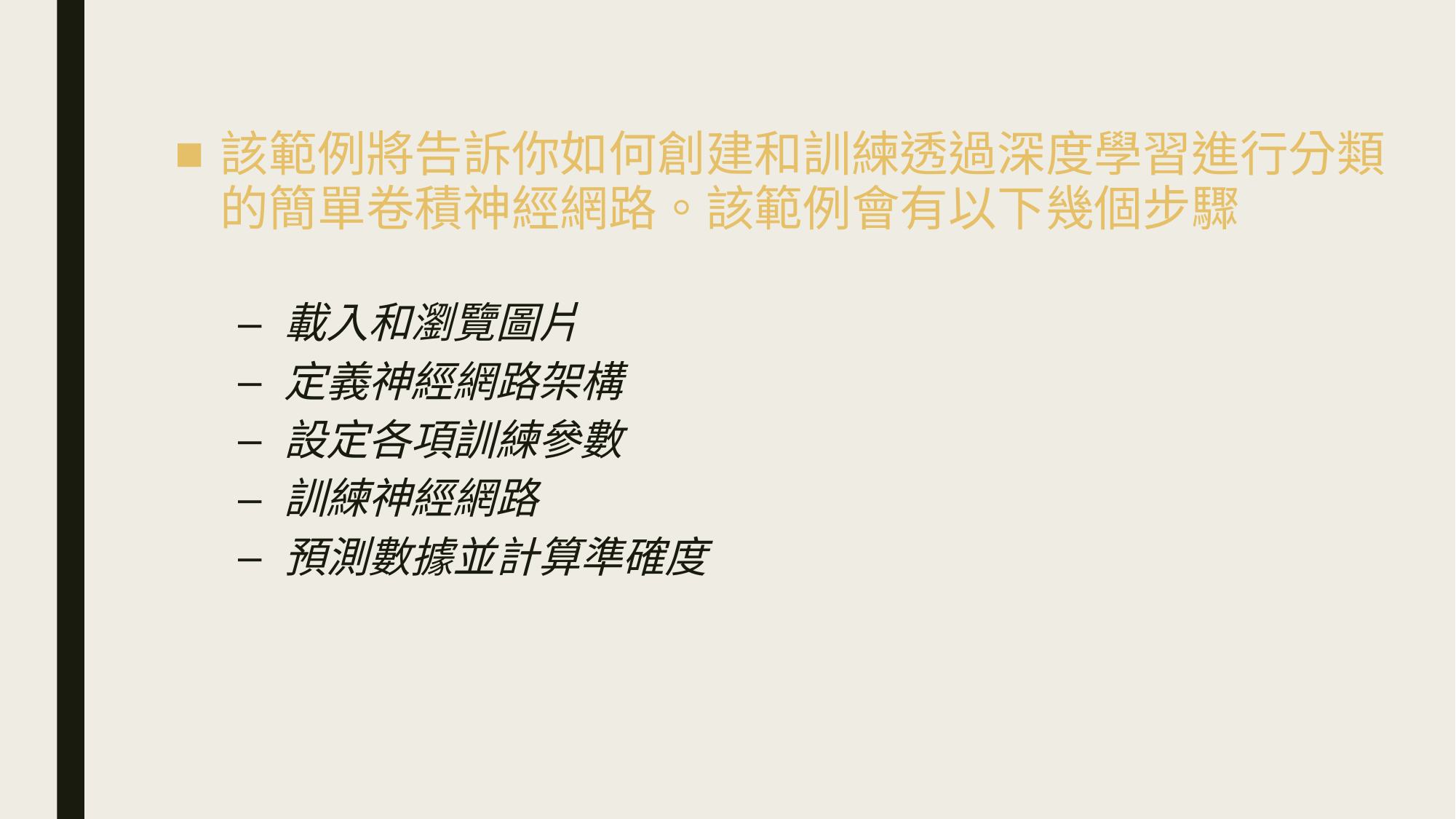

該範例將告訴你如何創建和訓練透過深度學習進行分類的簡單卷積神經網路。該範例會有以下幾個步驟

載入和瀏覽圖片
定義神經網路架構
設定各項訓練參數
訓練神經網路
預測數據並計算準確度